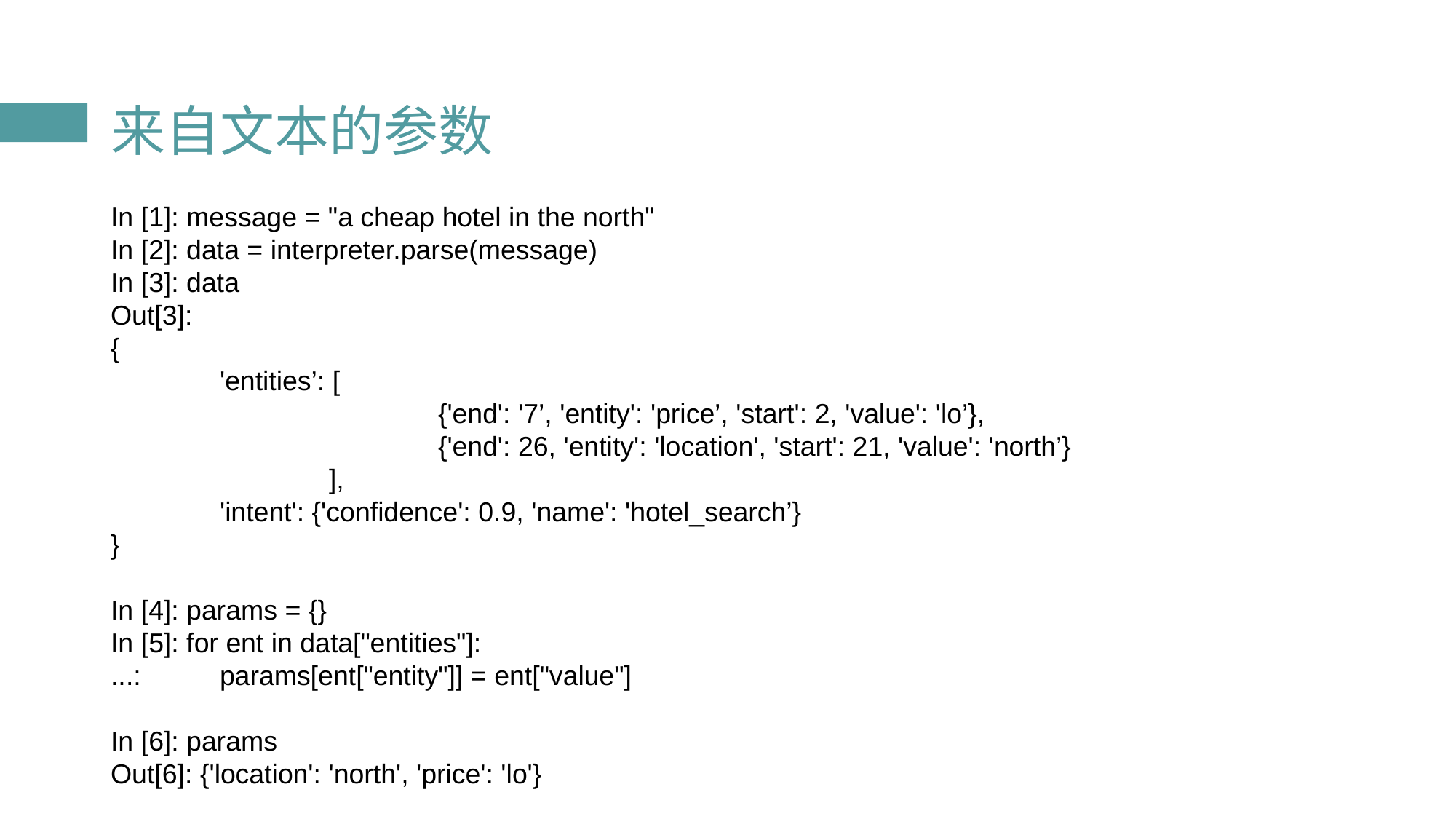

# 来自文本的参数
In [1]: message = "a cheap hotel in the north"
In [2]: data = interpreter.parse(message)
In [3]: data
Out[3]:
{
	'entities’: [
			{'end': '7’, 'entity': 'price’, 'start': 2, 'value': 'lo’},
			{'end': 26, 'entity': 'location', 'start': 21, 'value': 'north’}
		],
	'intent': {'confidence': 0.9, 'name': 'hotel_search’}
}

In [4]: params = {}
In [5]: for ent in data["entities"]:
...:	params[ent["entity"]] = ent["value"]

In [6]: params
Out[6]: {'location': 'north', 'price': 'lo'}